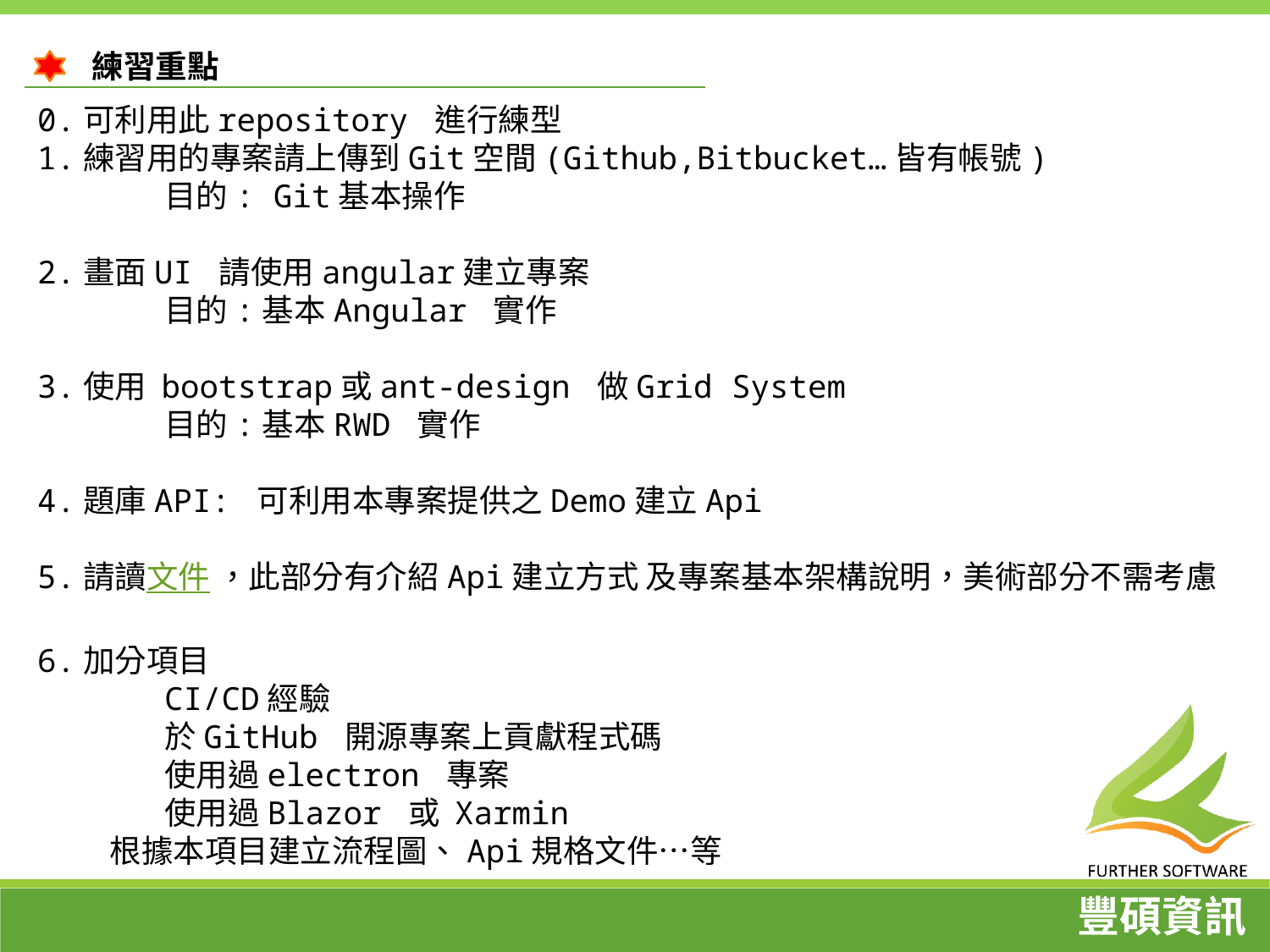

練習重點

0.可利用此repository 進行練型
1.練習用的專案請上傳到Git空間(Github,Bitbucket…皆有帳號)
	目的: Git基本操作

2.畫面UI 請使用angular建立專案
	目的:基本Angular 實作

3.使用 bootstrap或ant-design 做Grid System
	目的:基本RWD 實作

4.題庫API: 可利用本專案提供之Demo建立Api

5.請讀文件 ，此部分有介紹Api建立方式 及專案基本架構說明，美術部分不需考慮

6.加分項目
	CI/CD經驗
	於GitHub 開源專案上貢獻程式碼
	使用過electron 專案
	使用過Blazor 或 Xarmin
         根據本項目建立流程圖、Api規格文件…等